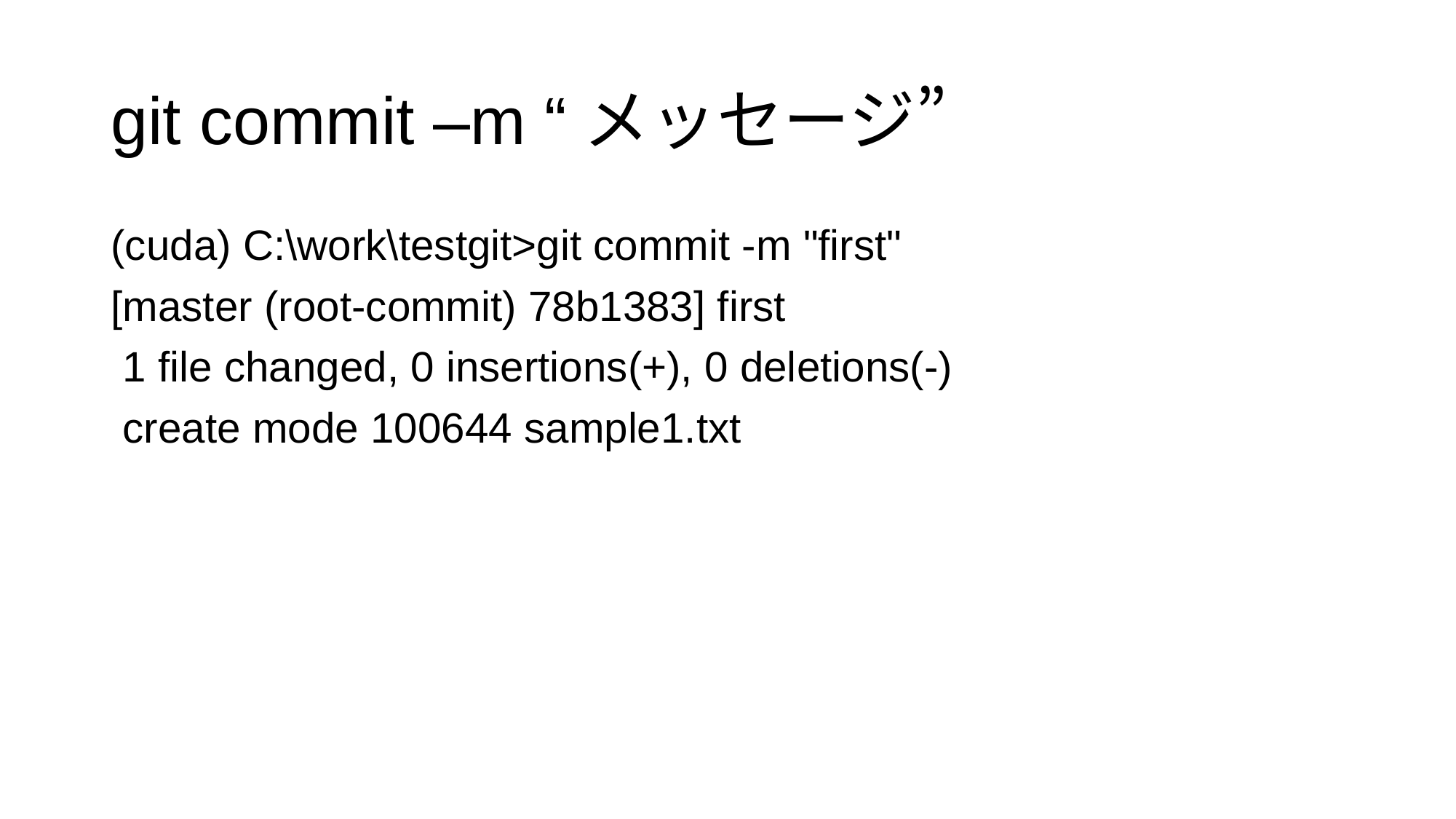

# git commit –m “メッセージ”
(cuda) C:\work\testgit>git commit -m "first"
[master (root-commit) 78b1383] first
 1 file changed, 0 insertions(+), 0 deletions(-)
 create mode 100644 sample1.txt